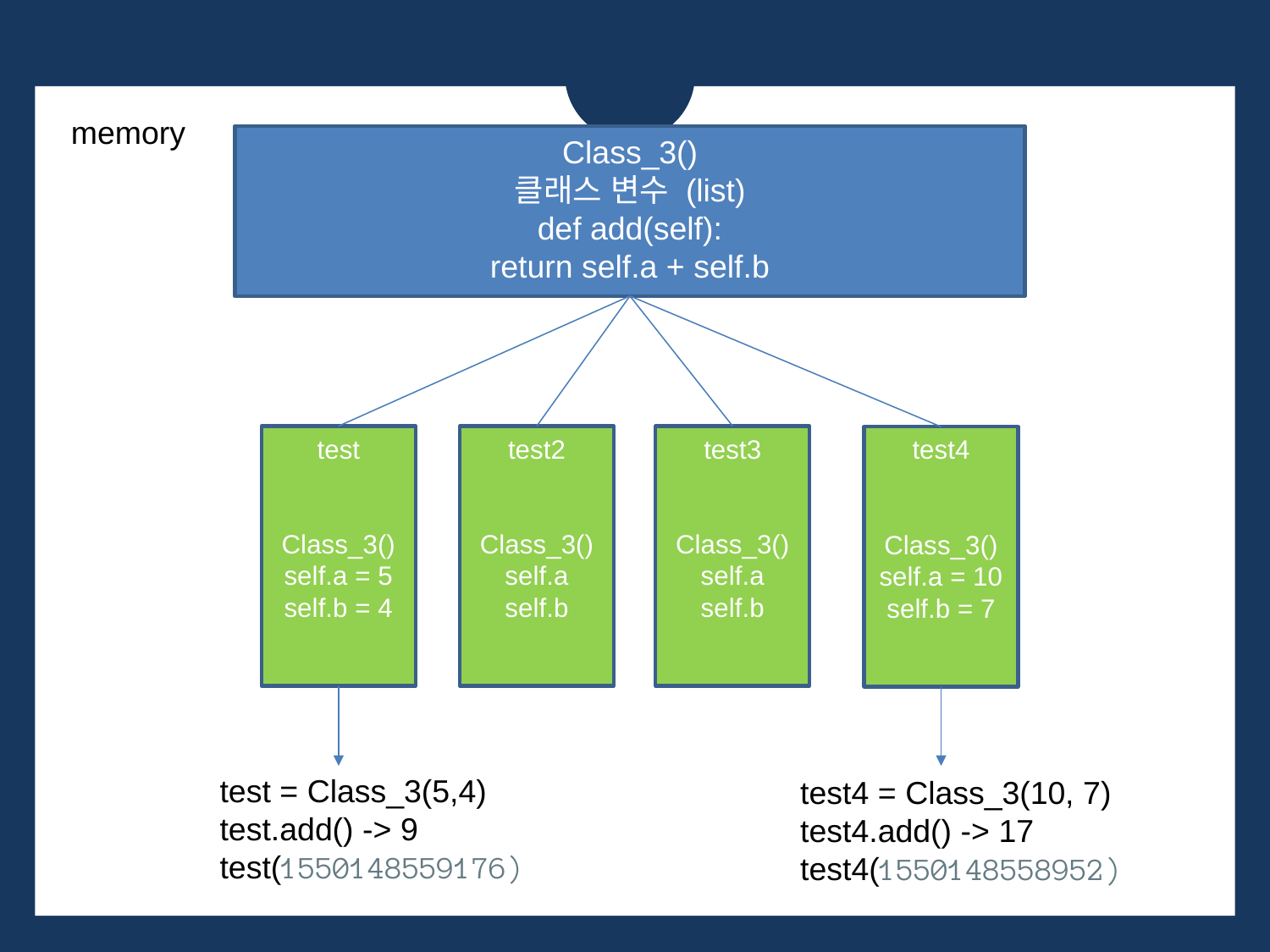

memory
Class_3()
클래스 변수 (list)
def add(self):
return self.a + self.b
test3

Class_3()
self.a
self.b

test2

Class_3()
self.a
self.b
test

Class_3()
self.a = 5
self.b = 4
test4

Class_3()
self.a = 10
self.b = 7

test = Class_3(5,4)
test.add() -> 9
test(1550148559176)
test4 = Class_3(10, 7)
test4.add() -> 17
test4(1550148558952)